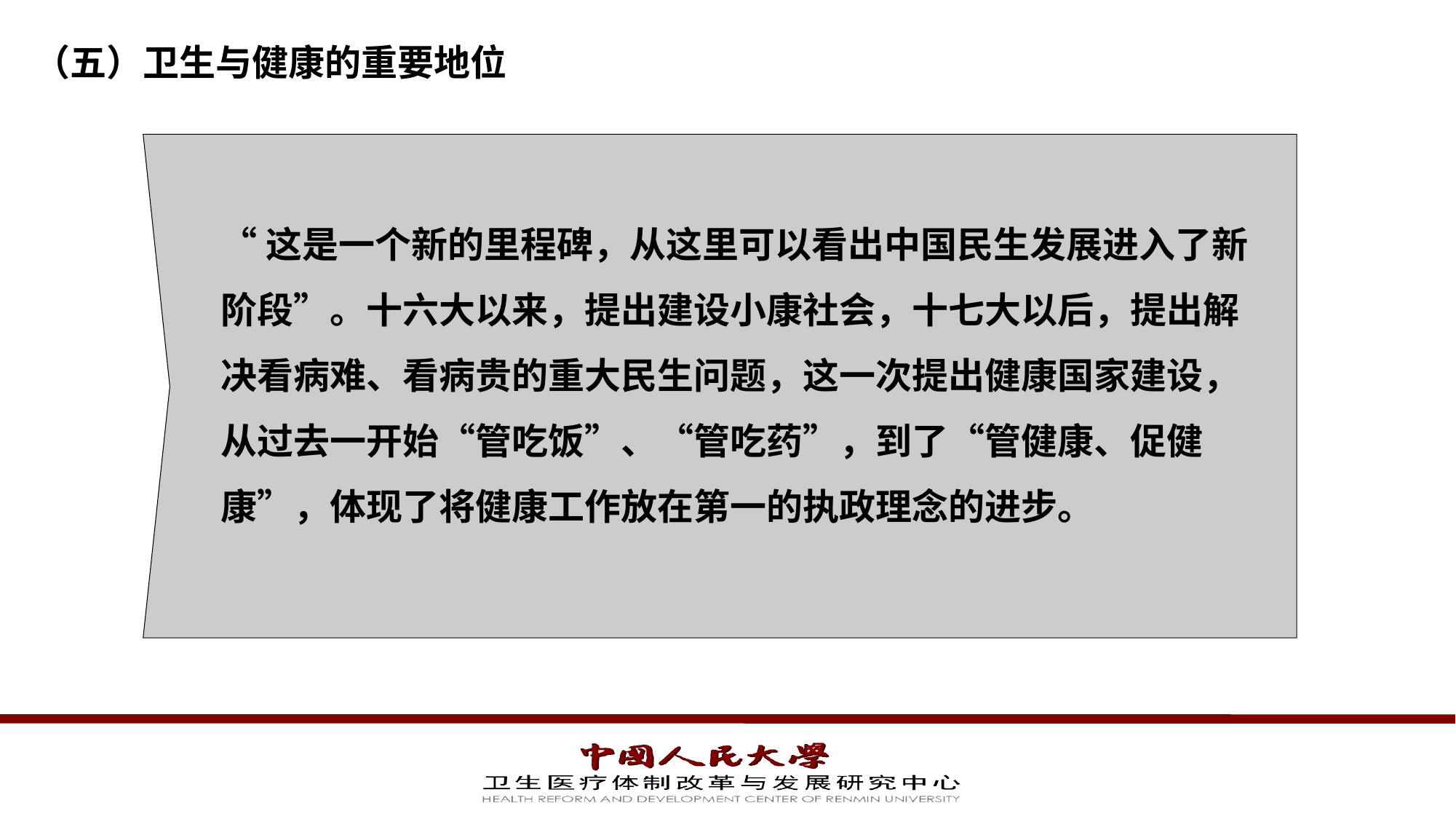

# （五）卫生与健康的重要地位

“这是一个新的里程碑，从这里可以看出中国民生发展进入了新阶段”。十六大以来，提出建设小康社会，十七大以后，提出解决看病难、看病贵的重大民生问题，这一次提出健康国家建设，从过去一开始“管吃饭”、“管吃药”，到了“管健康、促健康”，体现了将健康工作放在第一的执政理念的进步。